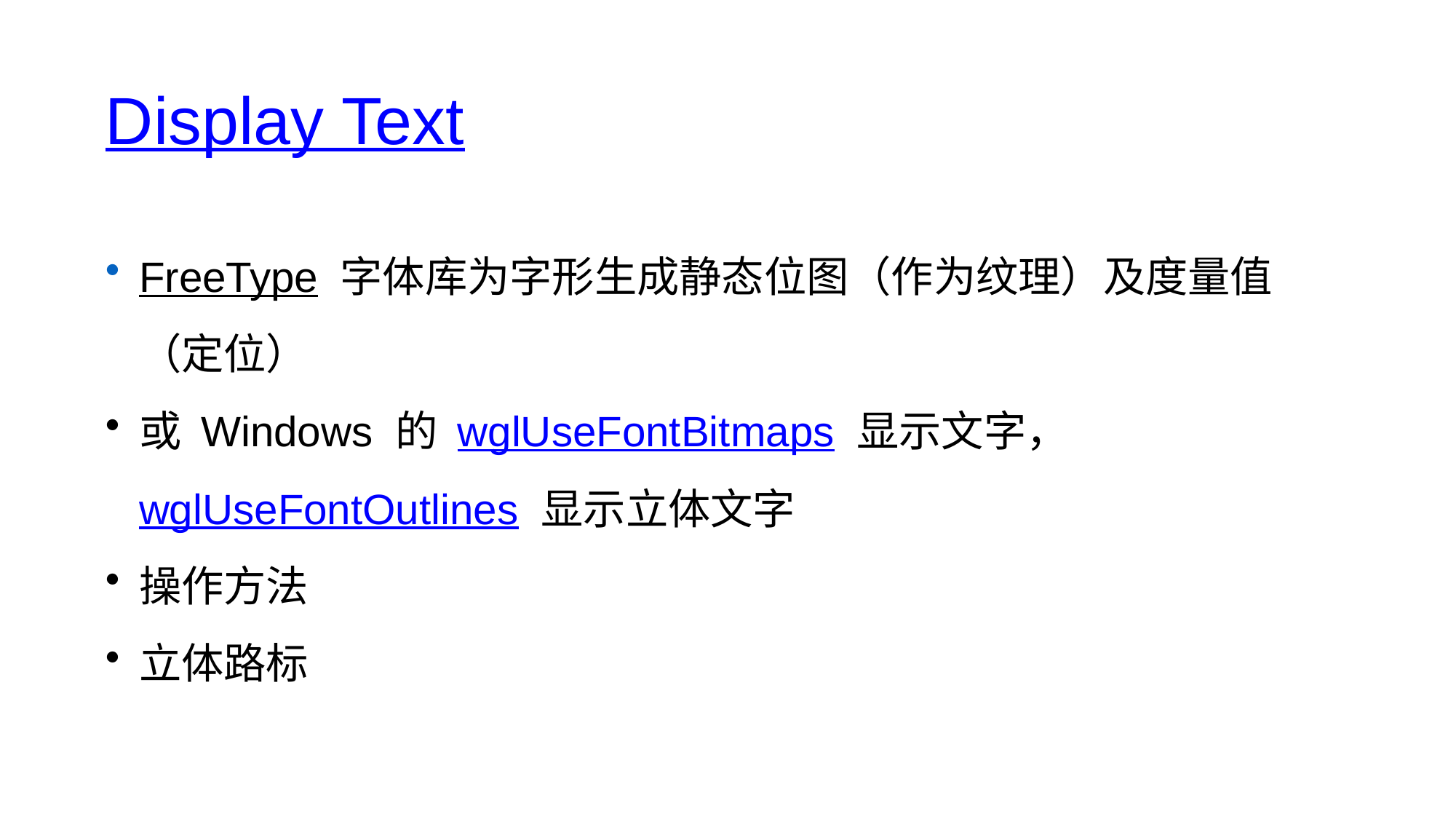

# Display Text
FreeType 字体库为字形生成静态位图（作为纹理）及度量值（定位）
或 Windows 的 wglUseFontBitmaps 显示文字，wglUseFontOutlines 显示立体文字
操作方法
立体路标